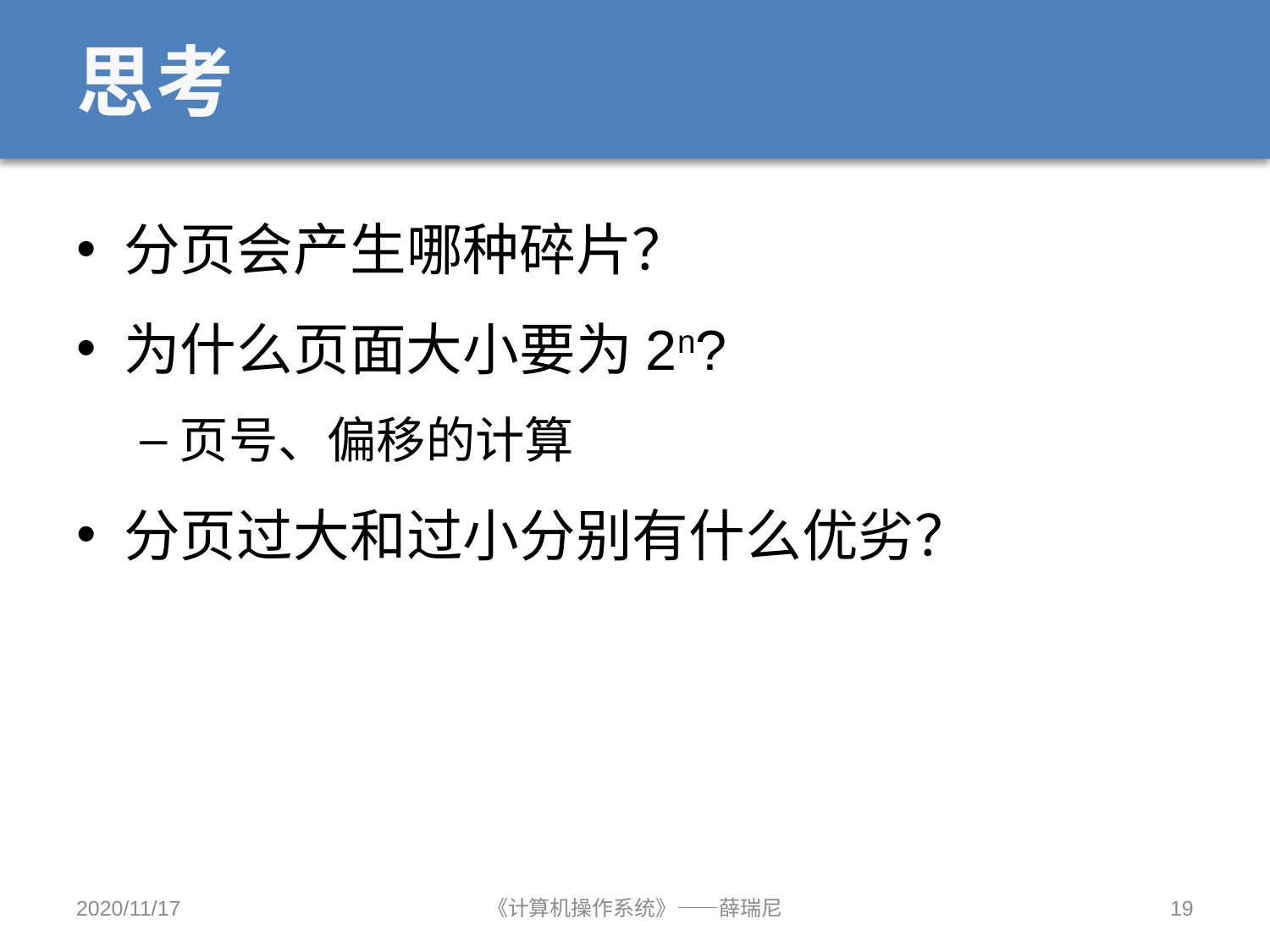

# 思考
分页会产生哪种碎片？
为什么页面大小要为2n?
页号、偏移的计算
分页过大和过小分别有什么优劣？
2020/11/17
《计算机操作系统》——薛瑞尼
19